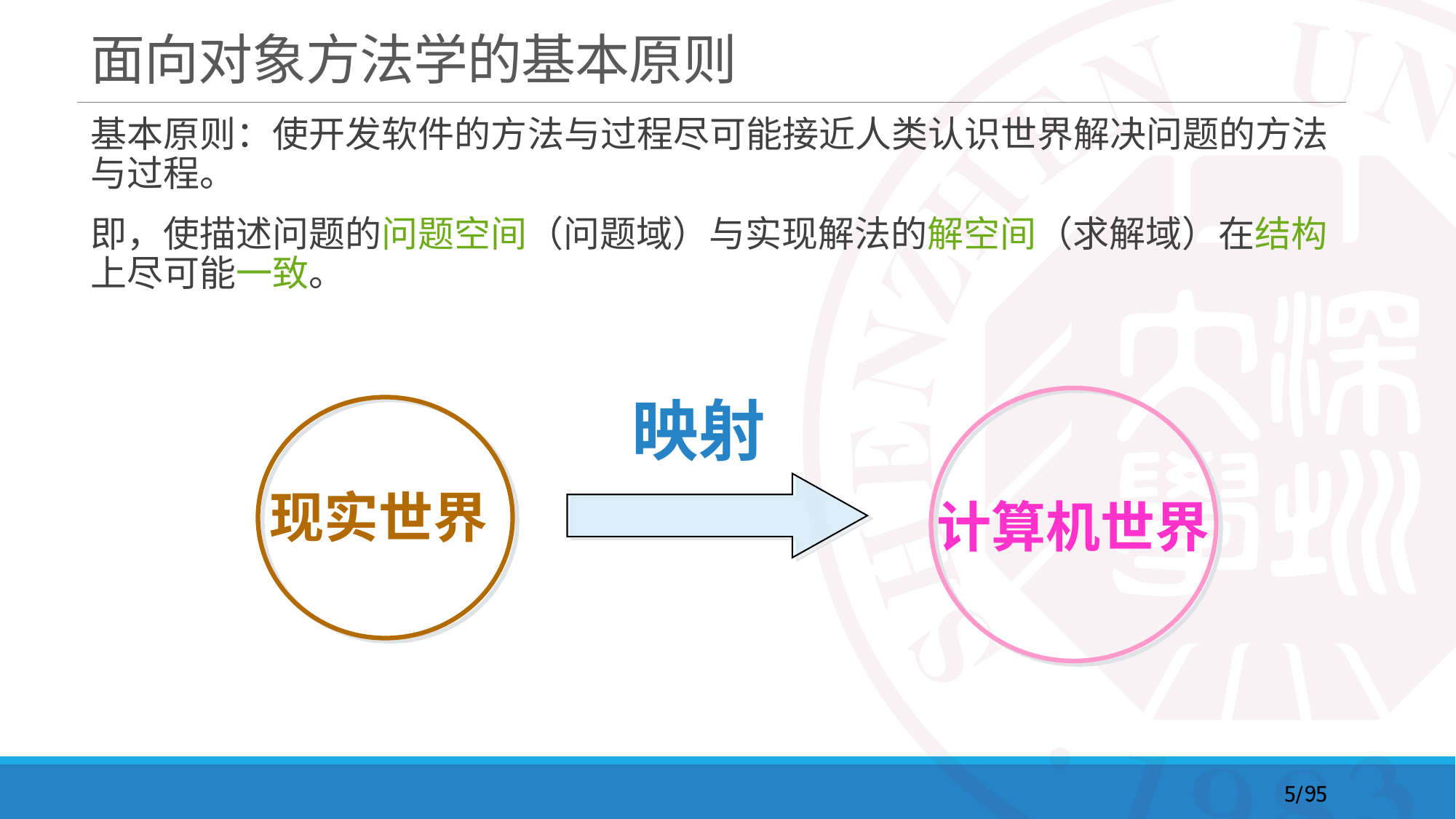

# 面向对象方法学的基本原则
基本原则：使开发软件的方法与过程尽可能接近人类认识世界解决问题的方法与过程。
即，使描述问题的问题空间（问题域）与实现解法的解空间（求解域）在结构上尽可能一致。
映射

现实世界
计算机世界

5/95